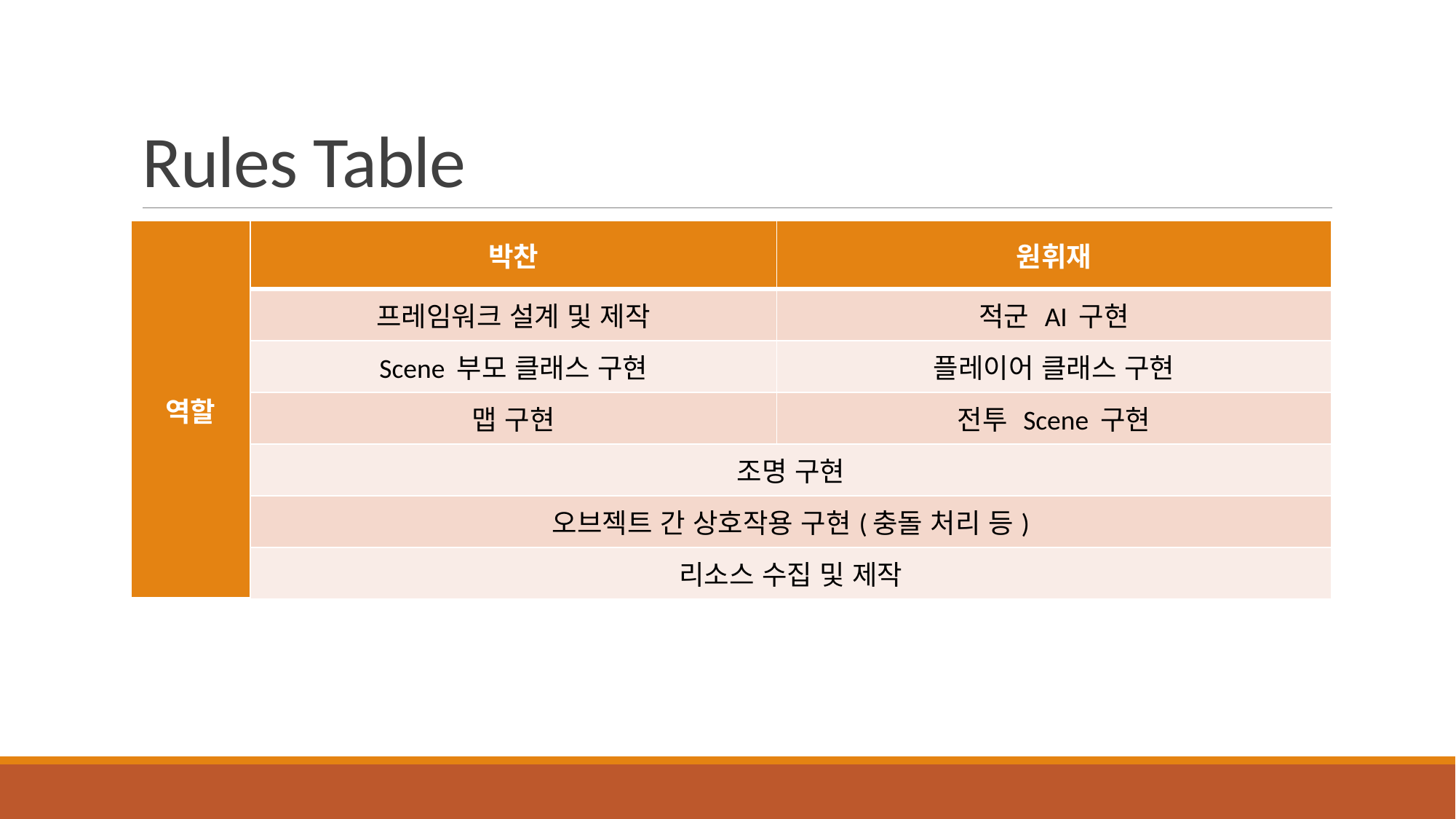

# Rules Table
| 역할 | 박찬 | 원휘재 |
| --- | --- | --- |
|  | 프레임워크 설계 및 제작 | 적군 AI 구현 |
|  | Scene 부모 클래스 구현 | 플레이어 클래스 구현 |
|  | 맵 구현 | 전투 Scene 구현 |
|  | 조명 구현 |  |
|  | 오브젝트 간 상호작용 구현(충돌 처리 등) |  |
|  | 리소스 수집 및 제작 |  |